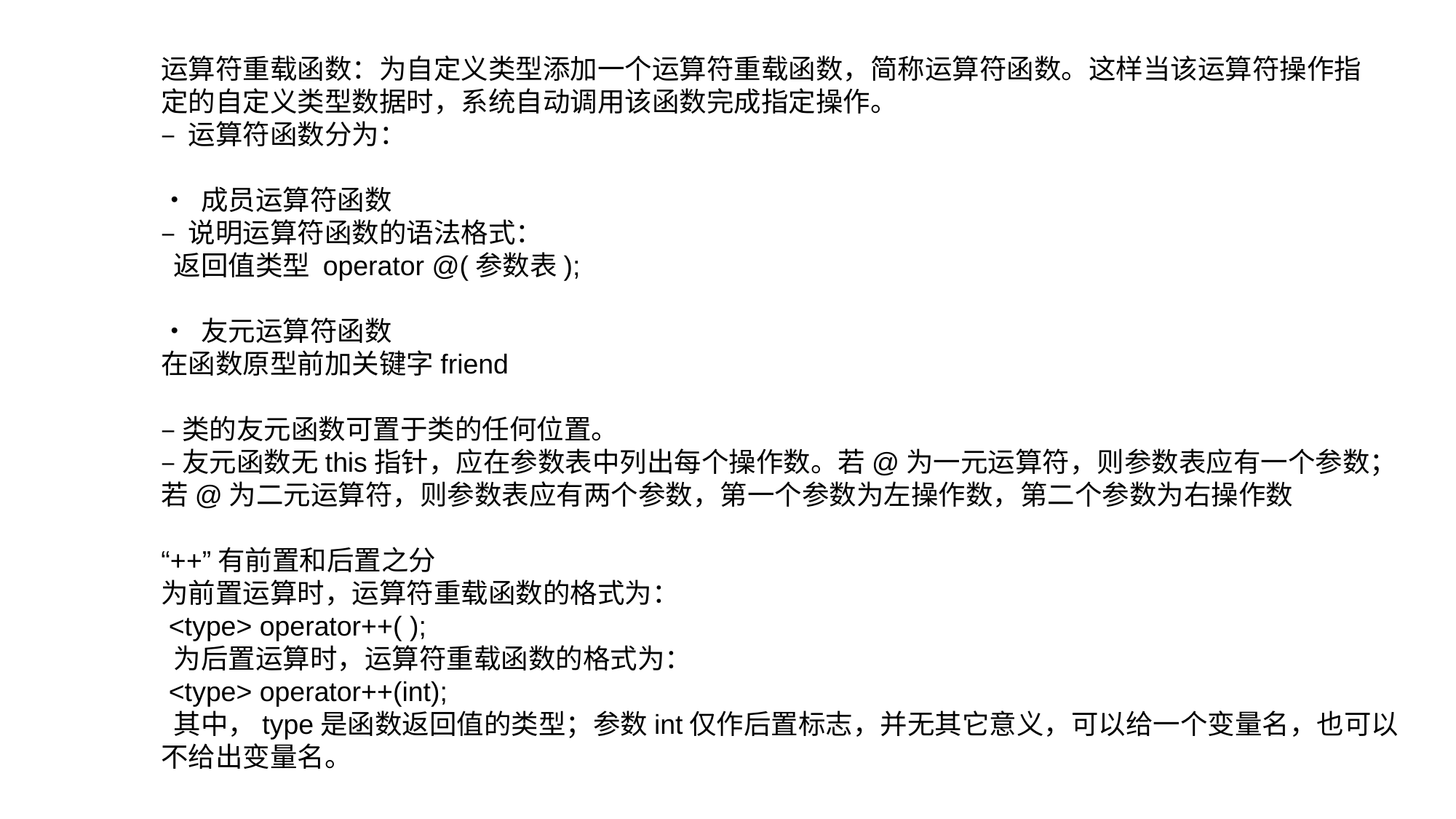

运算符重载函数：为自定义类型添加一个运算符重载函数，简称运算符函数。这样当该运算符操作指
定的自定义类型数据时，系统自动调用该函数完成指定操作。
– 运算符函数分为：

• 成员运算符函数
– 说明运算符函数的语法格式：
 返回值类型 operator @(参数表);

• 友元运算符函数
在函数原型前加关键字friend

–类的友元函数可置于类的任何位置。
–友元函数无this指针，应在参数表中列出每个操作数。若@为一元运算符，则参数表应有一个参数；若@为二元运算符，则参数表应有两个参数，第一个参数为左操作数，第二个参数为右操作数

“++”有前置和后置之分
为前置运算时，运算符重载函数的格式为：
 <type> operator++( );
 为后置运算时，运算符重载函数的格式为：
 <type> operator++(int);
 其中，type是函数返回值的类型；参数int仅作后置标志，并无其它意义，可以给一个变量名，也可以不给出变量名。